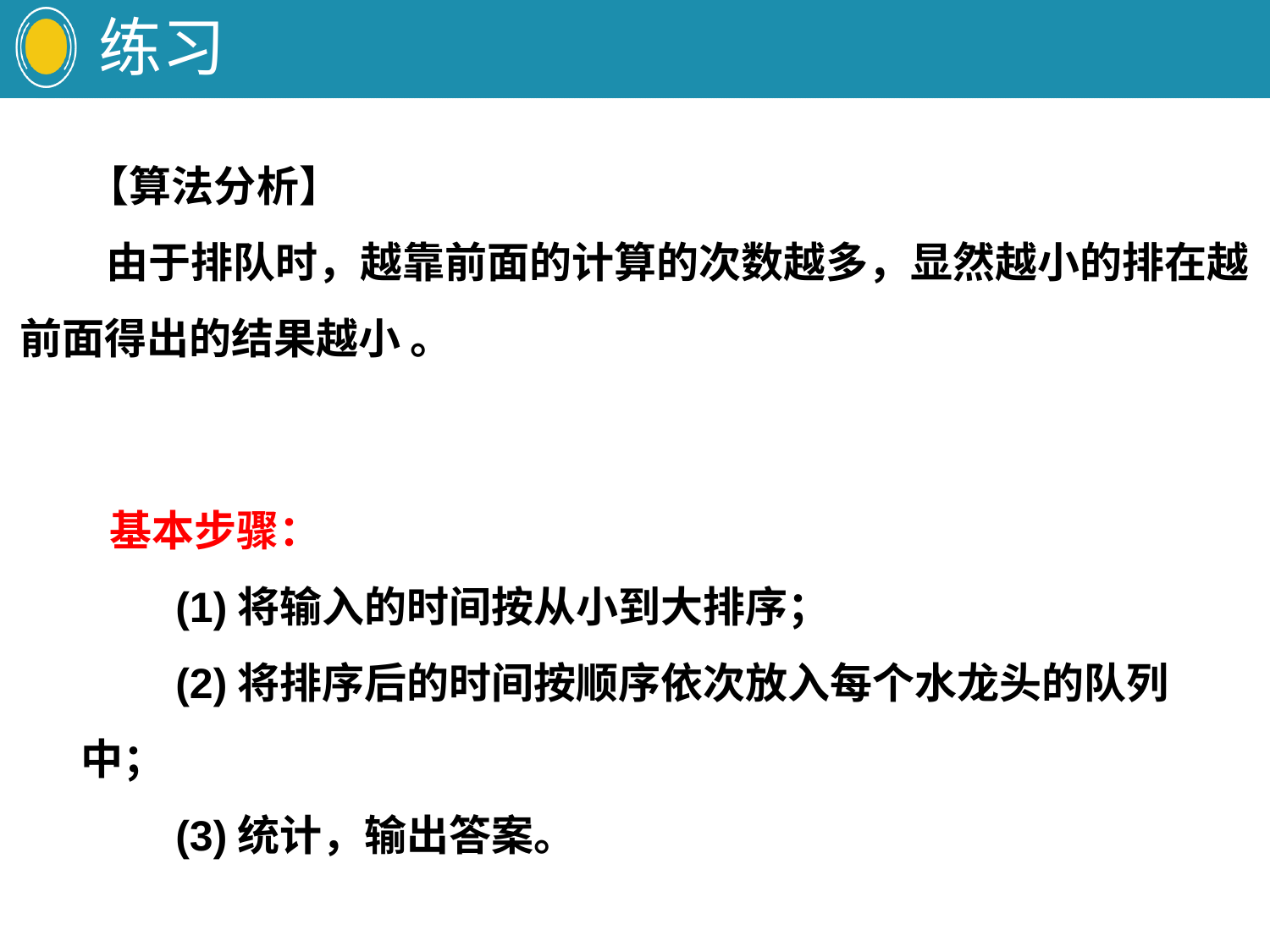

# 练习

      【算法分析】
        由于排队时，越靠前面的计算的次数越多，显然越小的排在越前面得出的结果越小 。

  基本步骤：
        (1)将输入的时间按从小到大排序；
        (2)将排序后的时间按顺序依次放入每个水龙头的队列中；
        (3)统计，输出答案。